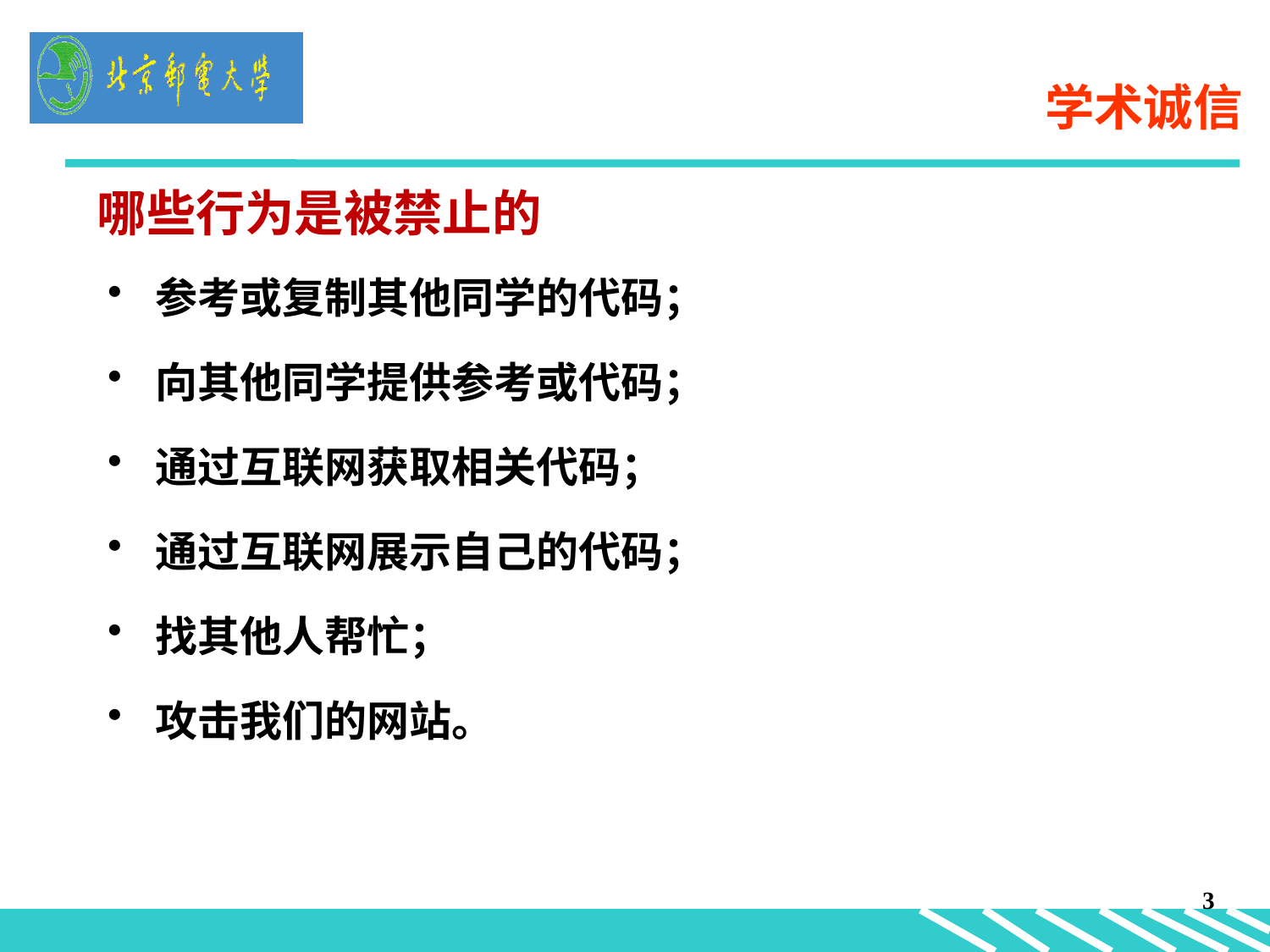

# 学术诚信
哪些行为是被禁止的
参考或复制其他同学的代码；
向其他同学提供参考或代码；
通过互联网获取相关代码；
通过互联网展示自己的代码；
找其他人帮忙；
攻击我们的网站。
3